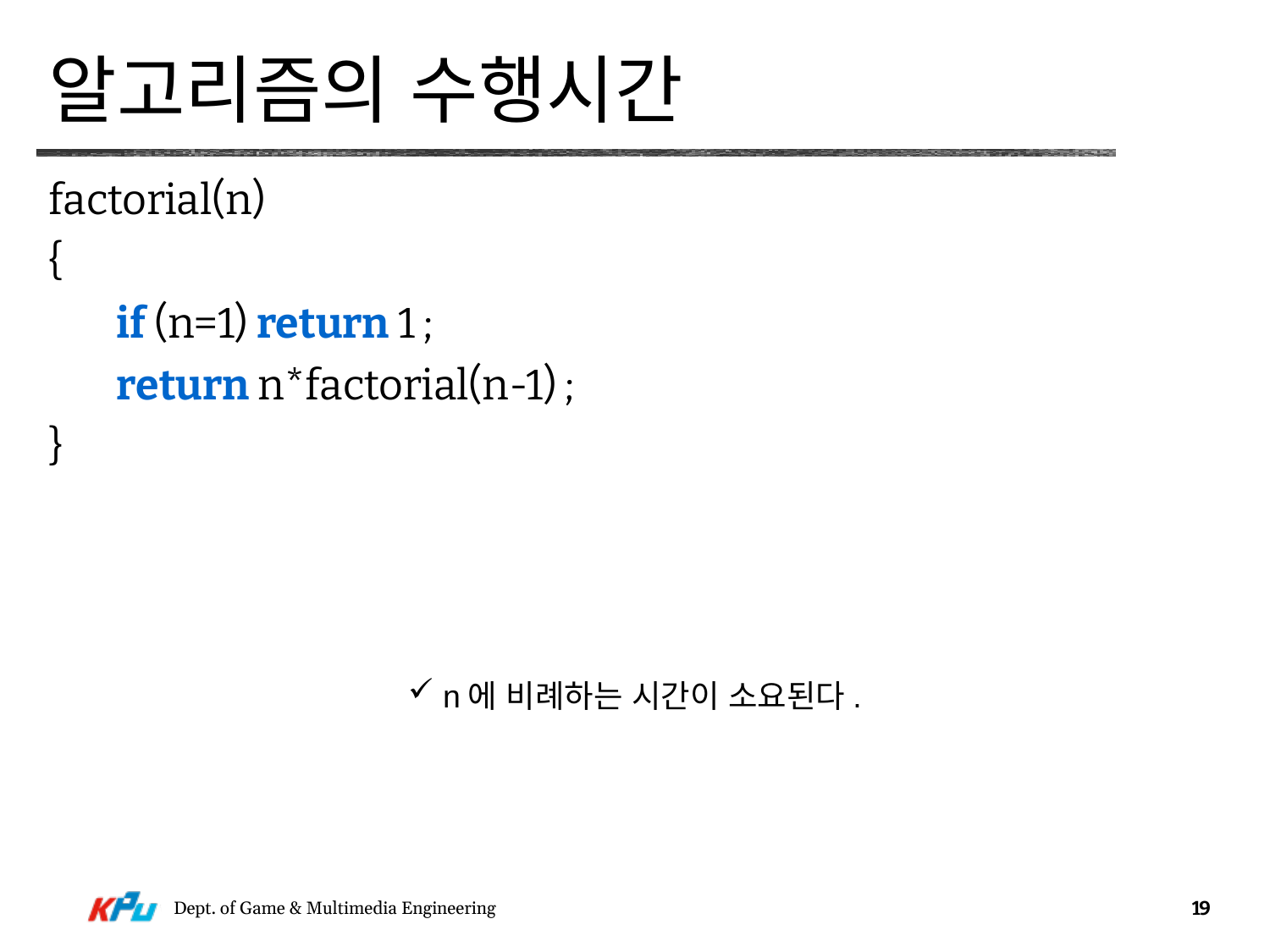

# 알고리즘의 수행시간
factorial(n)
{
        if (n=1) return 1 ;
        return n*factorial(n-1) ;
}
 n에 비례하는 시간이 소요된다.
Dept. of Game & Multimedia Engineering
19